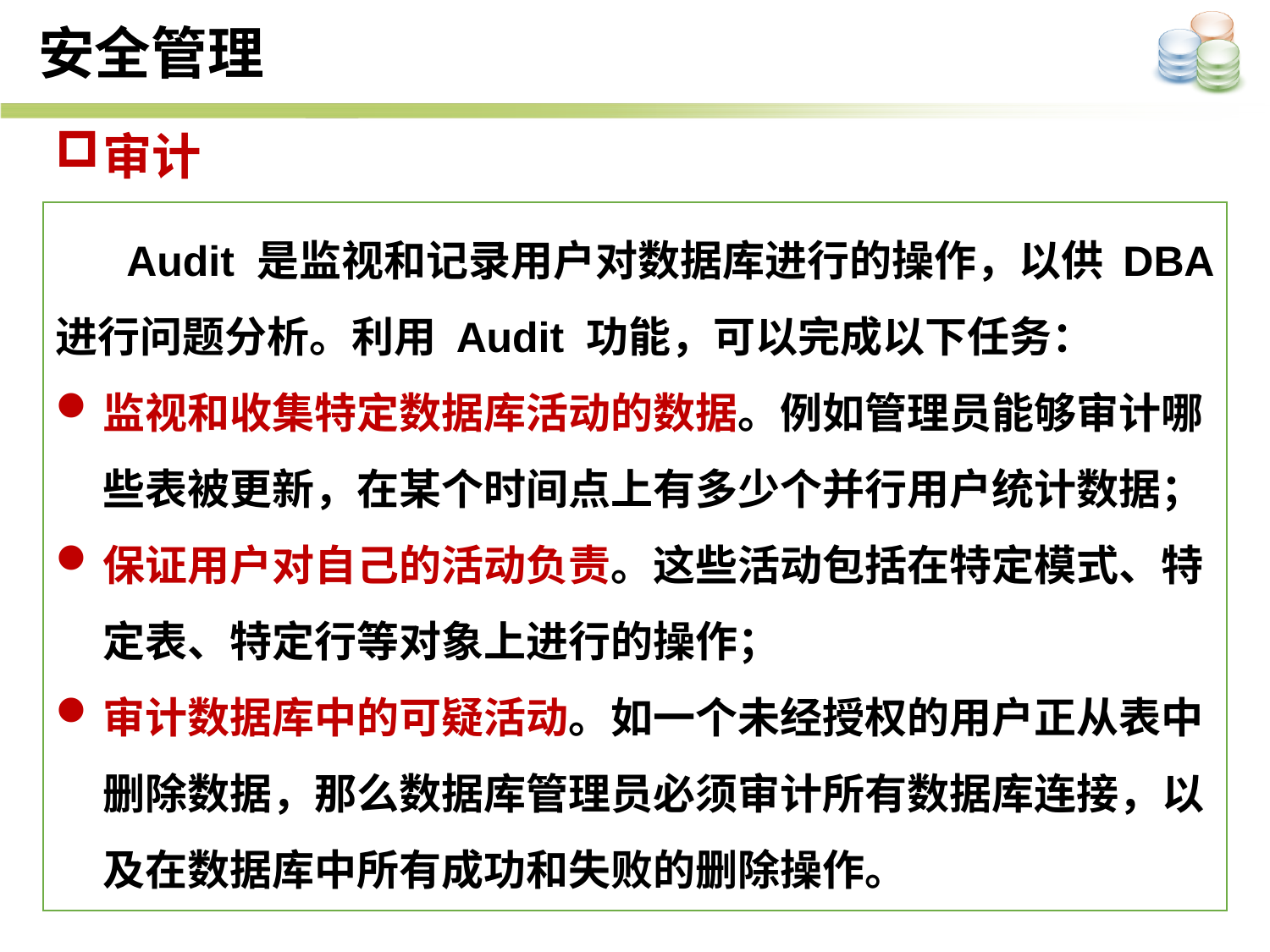

安全管理
审计
      Audit 是监视和记录用户对数据库进行的操作，以供 DBA 进行问题分析。利用 Audit 功能，可以完成以下任务：
监视和收集特定数据库活动的数据。例如管理员能够审计哪些表被更新，在某个时间点上有多少个并行用户统计数据；
保证用户对自己的活动负责。这些活动包括在特定模式、特定表、特定行等对象上进行的操作；
审计数据库中的可疑活动。如一个未经授权的用户正从表中删除数据，那么数据库管理员必须审计所有数据库连接，以及在数据库中所有成功和失败的删除操作。
34